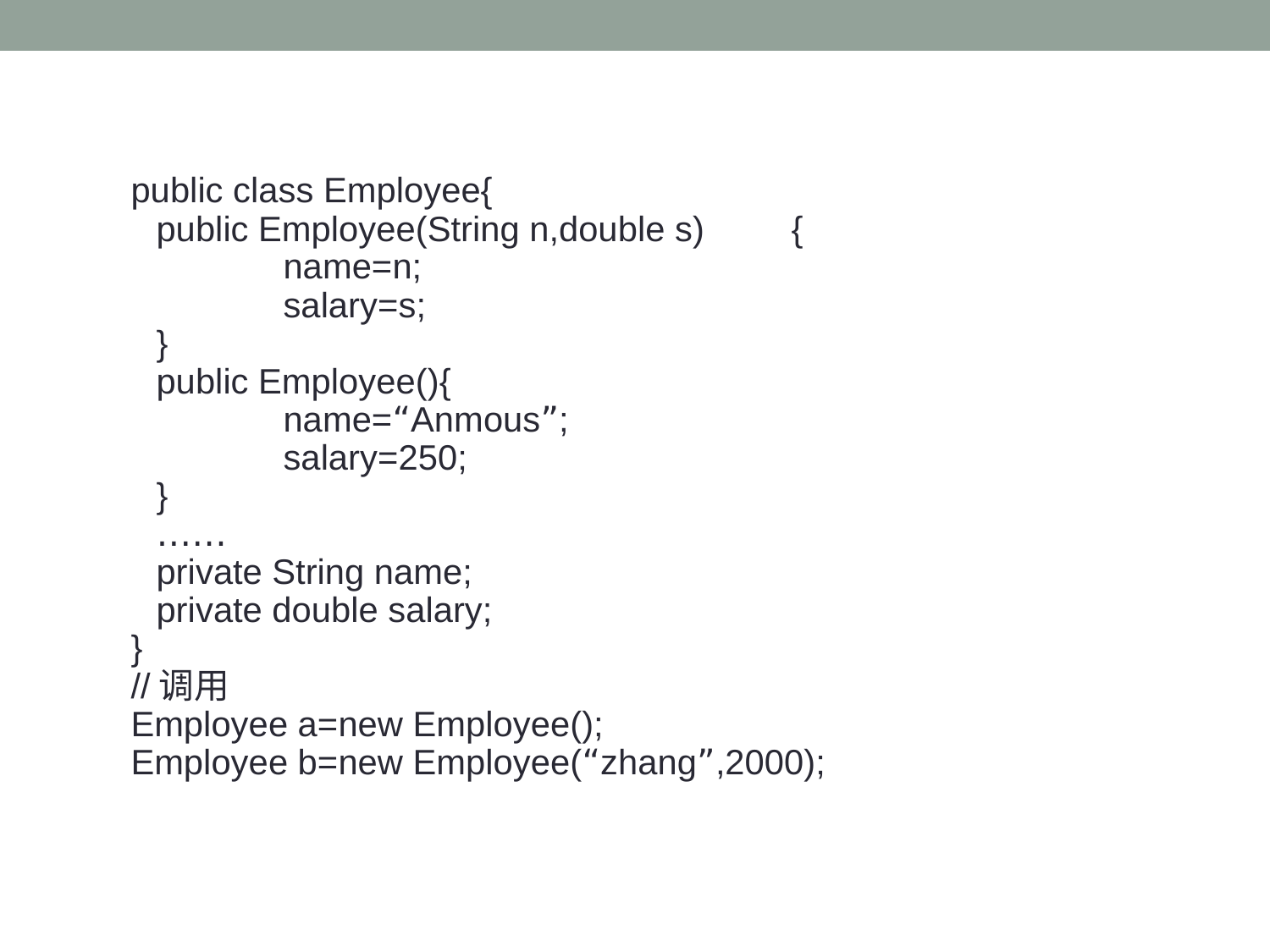

public class Employee{
	public Employee(String n,double s)	{
		name=n;
		salary=s;
	}
	public Employee(){
		name=“Anmous”;
		salary=250;
	}
	……
	private String name;
	private double salary;
}
//调用
Employee a=new Employee();
Employee b=new Employee(“zhang”,2000);